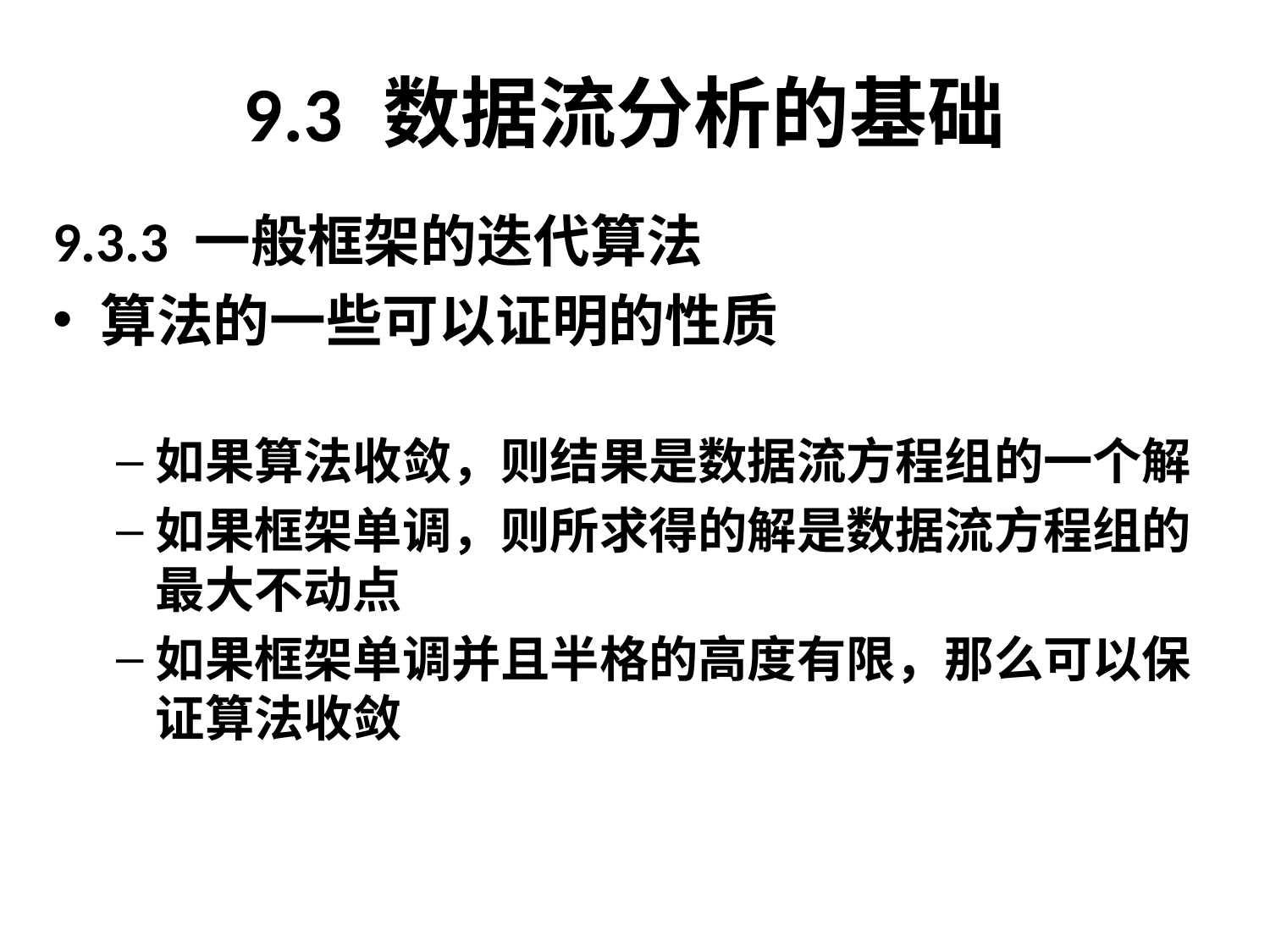

# 9.3 数据流分析的基础
9.3.3 一般框架的迭代算法
算法的一些可以证明的性质

如果算法收敛，则结果是数据流方程组的一个解
如果框架单调，则所求得的解是数据流方程组的最大不动点
如果框架单调并且半格的高度有限，那么可以保证算法收敛